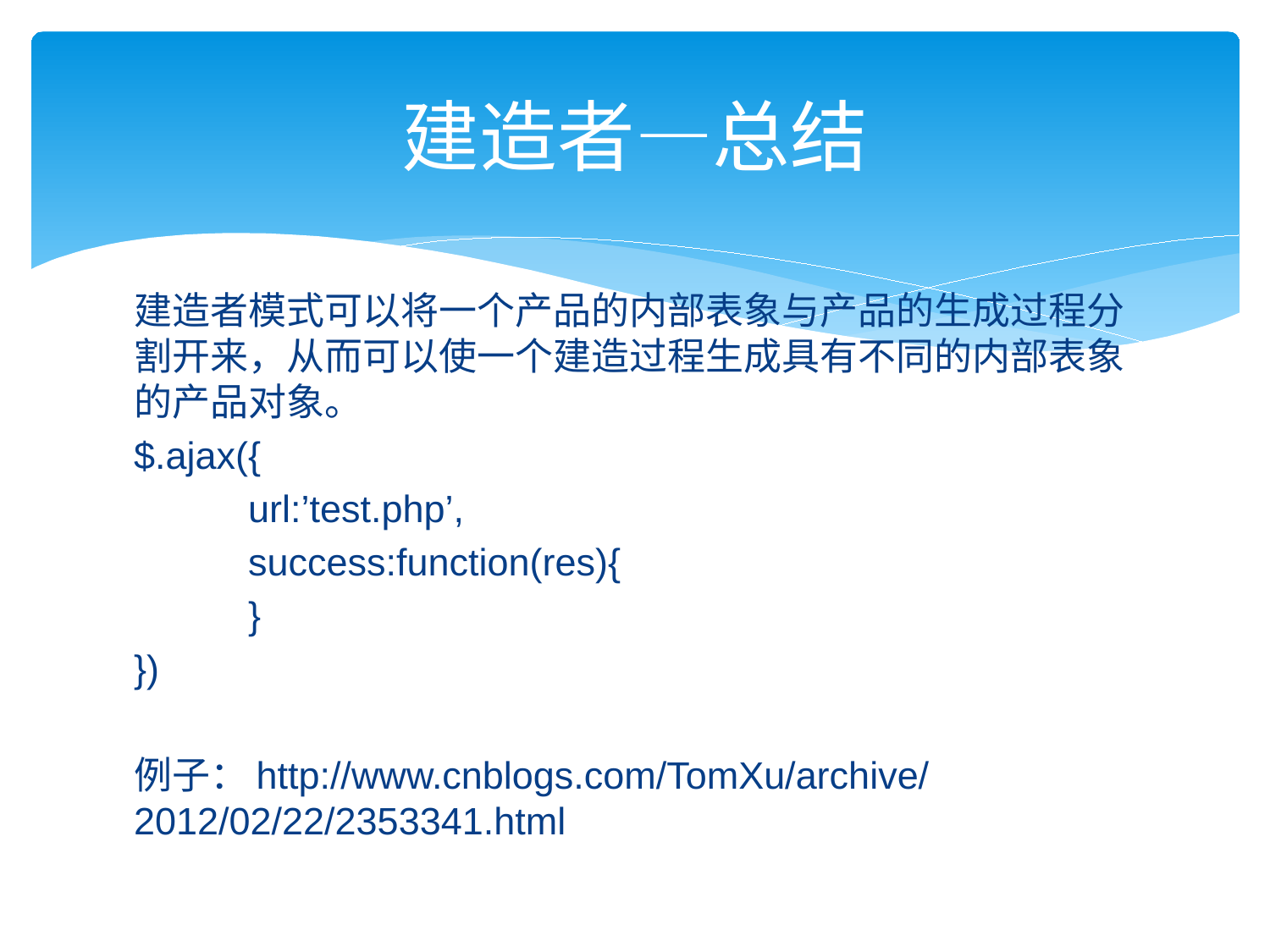

# 建造者—总结
建造者模式可以将一个产品的内部表象与产品的生成过程分割开来，从而可以使一个建造过程生成具有不同的内部表象的产品对象。
$.ajax({
	url:’test.php’,
	success:function(res){
	}
})

例子：http://www.cnblogs.com/TomXu/archive/2012/02/22/2353341.html